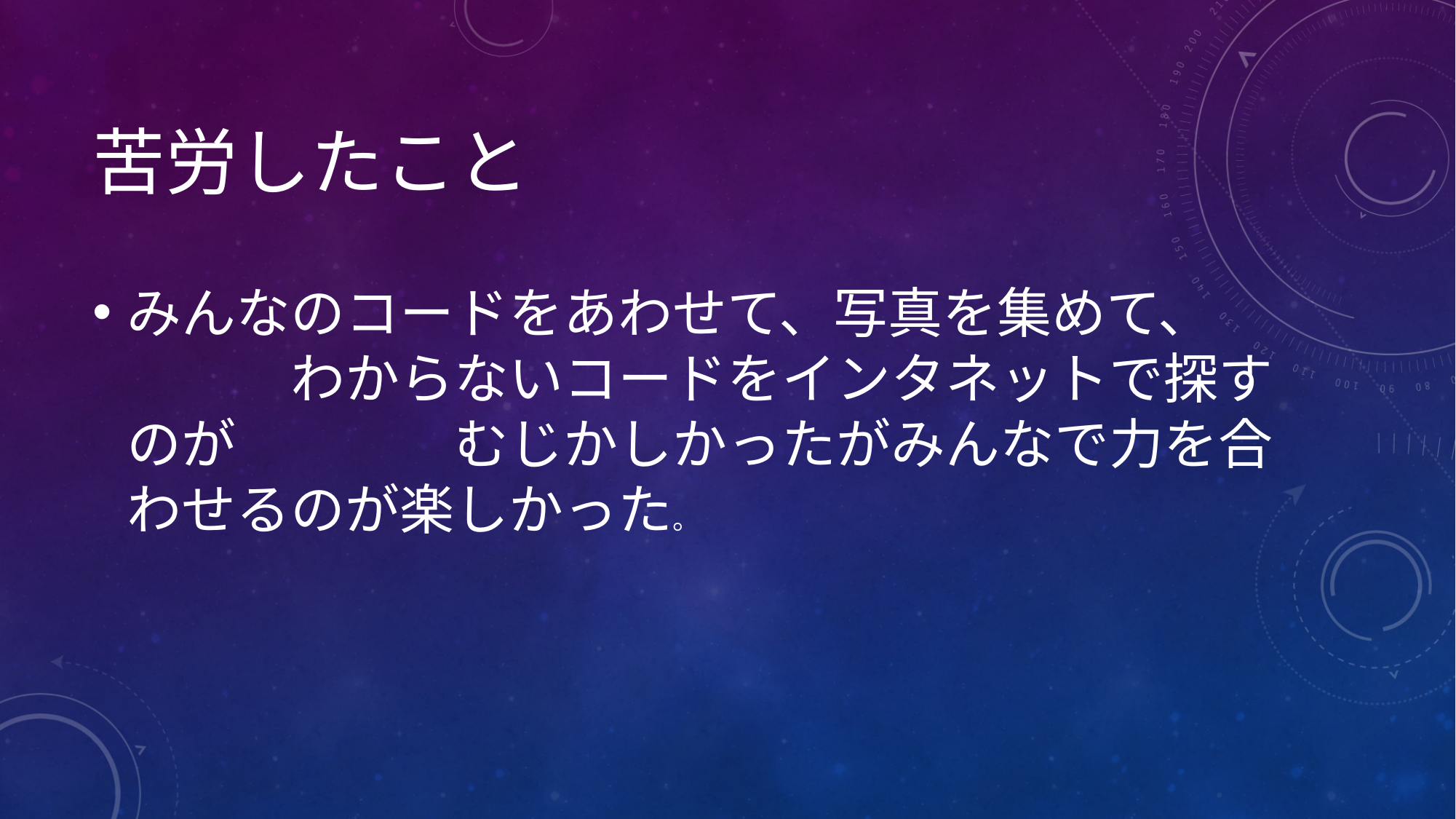

# 苦労したこと
みんなのコードをあわせて、写真を集めて、　　　　わからないコードをインタネットで探すのが　　　　むじかしかったがみんなで力を合わせるのが楽しかった。